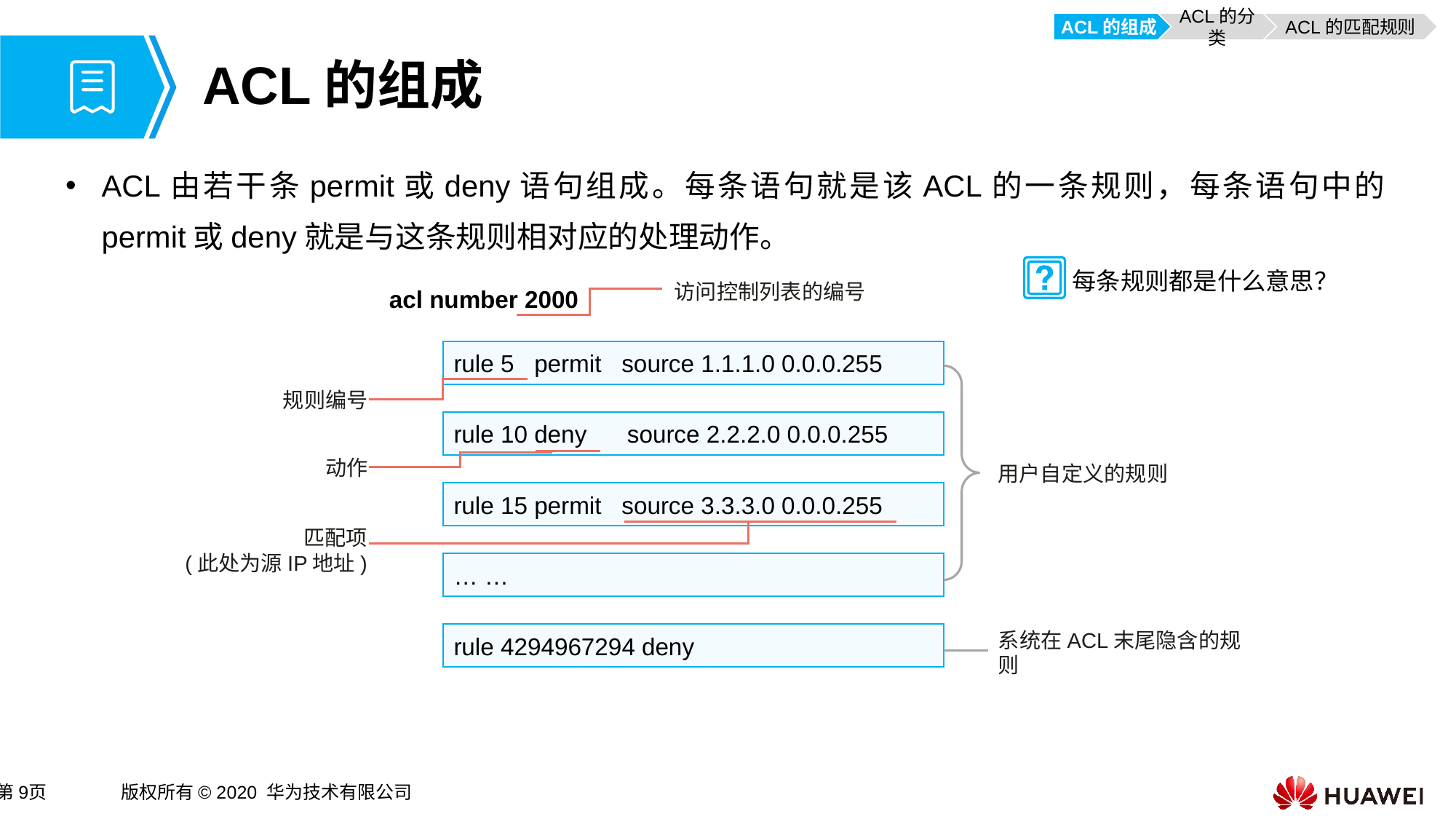

ACL的组成
ACL的分类
ACL的匹配规则
# ACL的组成
ACL由若干条permit或deny语句组成。每条语句就是该ACL的一条规则，每条语句中的permit或deny就是与这条规则相对应的处理动作。
每条规则都是什么意思？

访问控制列表的编号
acl number 2000
rule 5   permit   source 1.1.1.0 0.0.0.255

规则编号
rule 10 deny      source 2.2.2.0 0.0.0.255
动作
用户自定义的规则
rule 15 permit   source 3.3.3.0 0.0.0.255
匹配项
(此处为源IP地址)
… …
rule 4294967294 deny
系统在ACL末尾隐含的规则